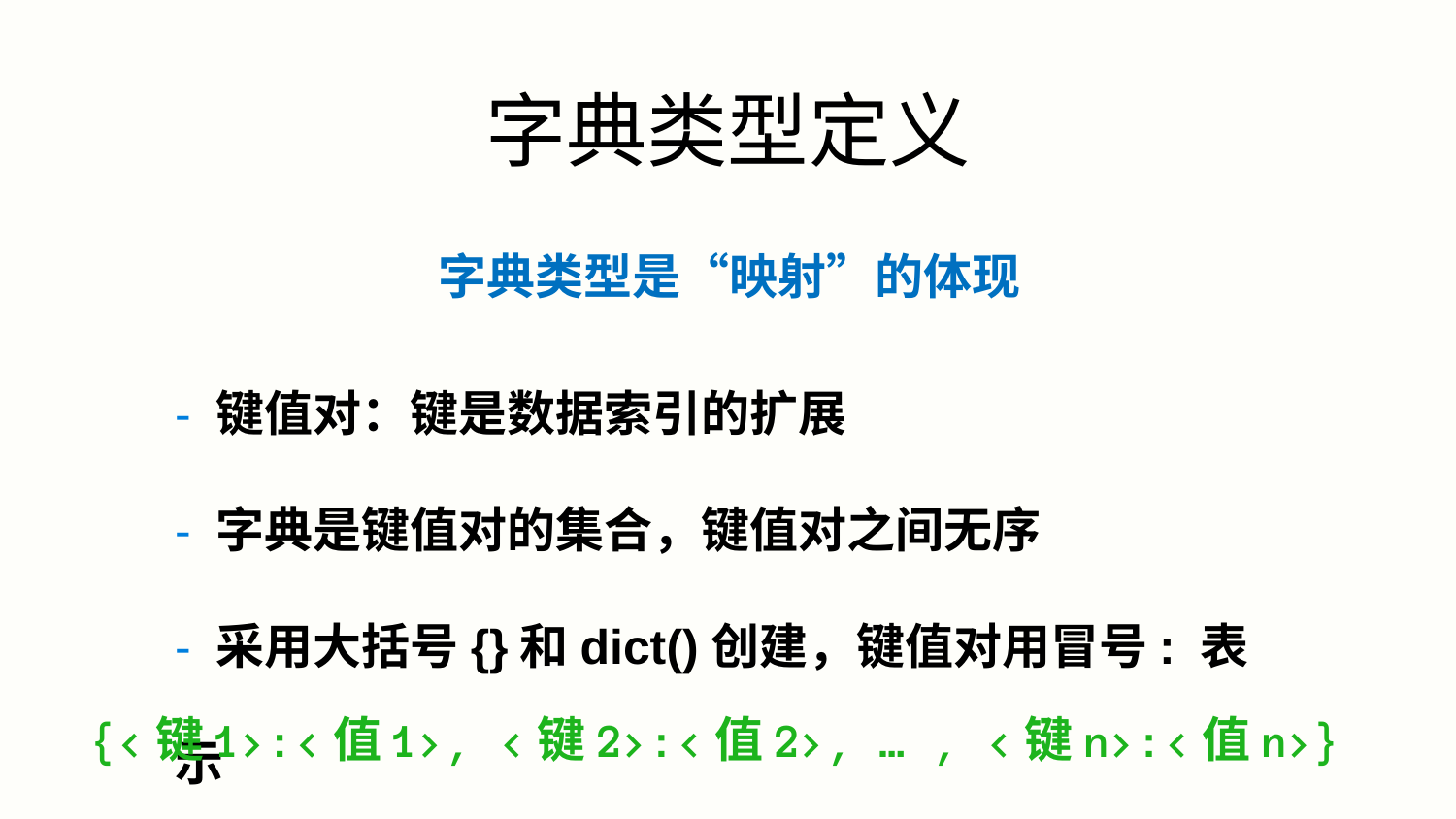

字典类型定义
字典类型是“映射”的体现
- 键值对：键是数据索引的扩展
- 字典是键值对的集合，键值对之间无序
- 采用大括号{}和dict()创建，键值对用冒号: 表示
{<键1>:<值1>, <键2>:<值2>, … , <键n>:<值n>}
7